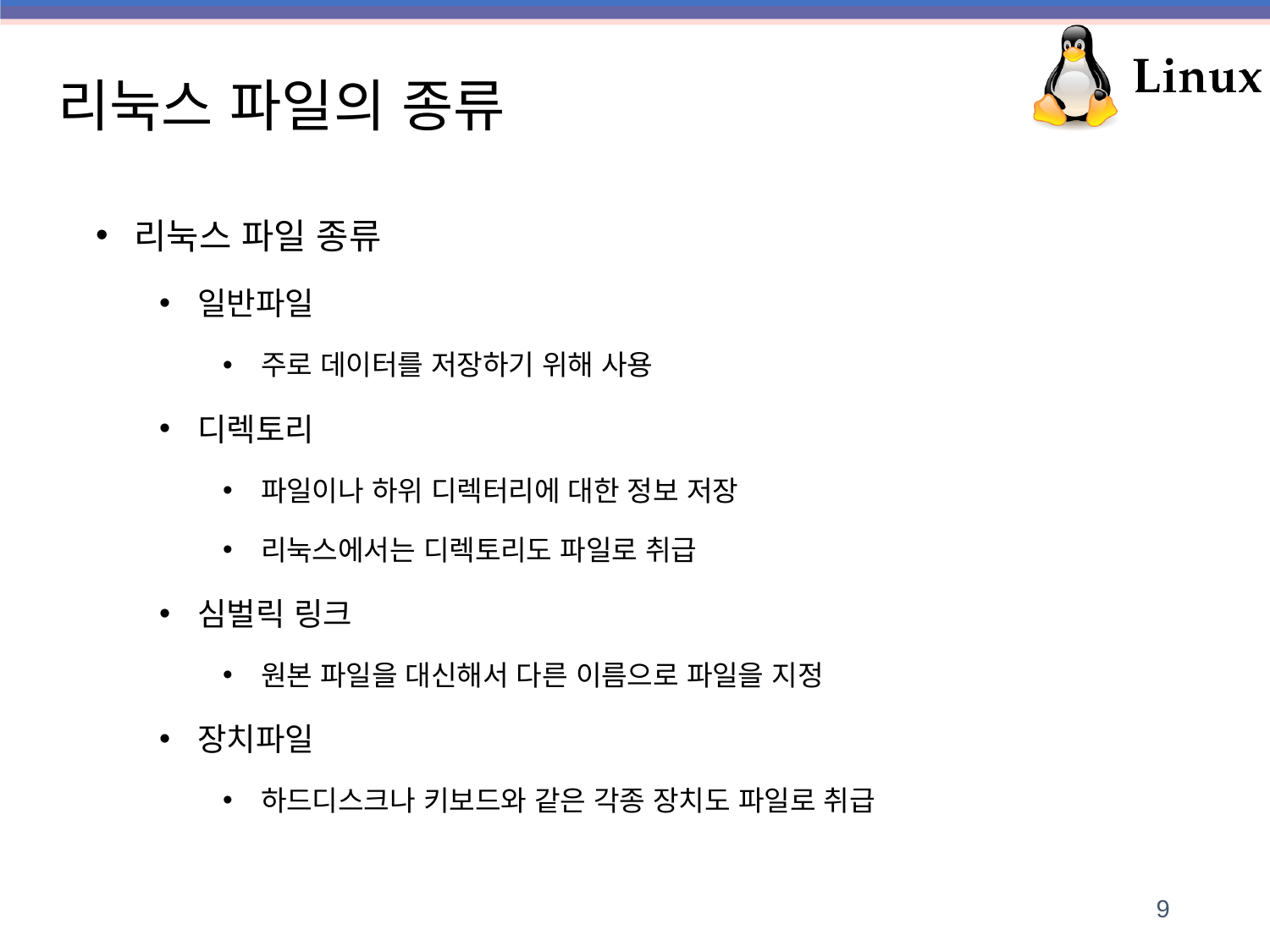

# 리눅스 파일의 종류
리눅스 파일 종류
일반파일
주로 데이터를 저장하기 위해 사용
디렉토리
파일이나 하위 디렉터리에 대한 정보 저장
리눅스에서는 디렉토리도 파일로 취급
심벌릭 링크
원본 파일을 대신해서 다른 이름으로 파일을 지정
장치파일
하드디스크나 키보드와 같은 각종 장치도 파일로 취급
9